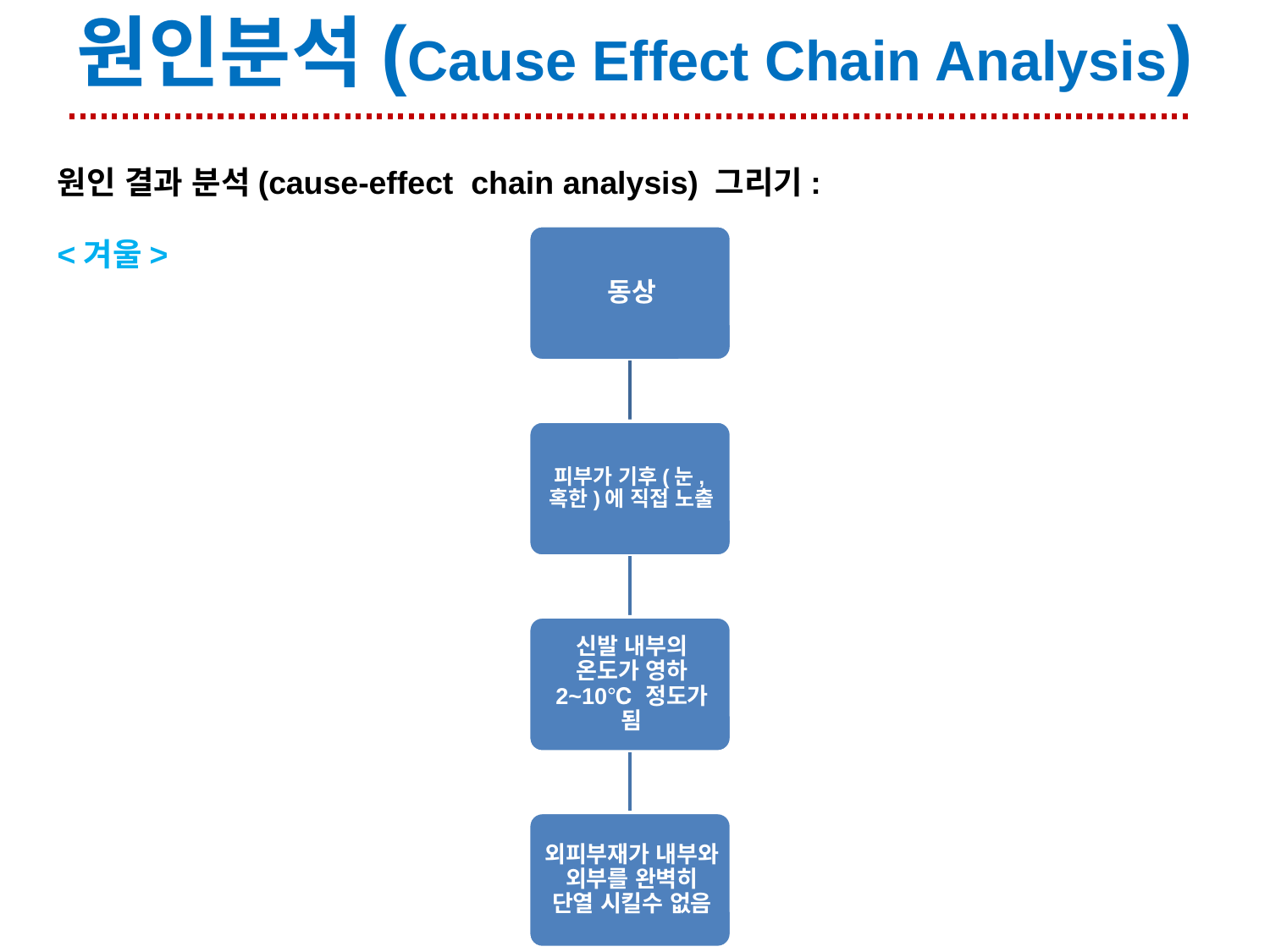

# 원인분석(Cause Effect Chain Analysis)
원인 결과 분석(cause-effect  chain analysis) 그리기:
동상
피부가 기후(눈,혹한)에 직접 노출
신발 내부의 온도가 영하 2~10℃ 정도가 됨
외피부재가 내부와 외부를 완벽히 단열 시킬수 없음
<겨울>